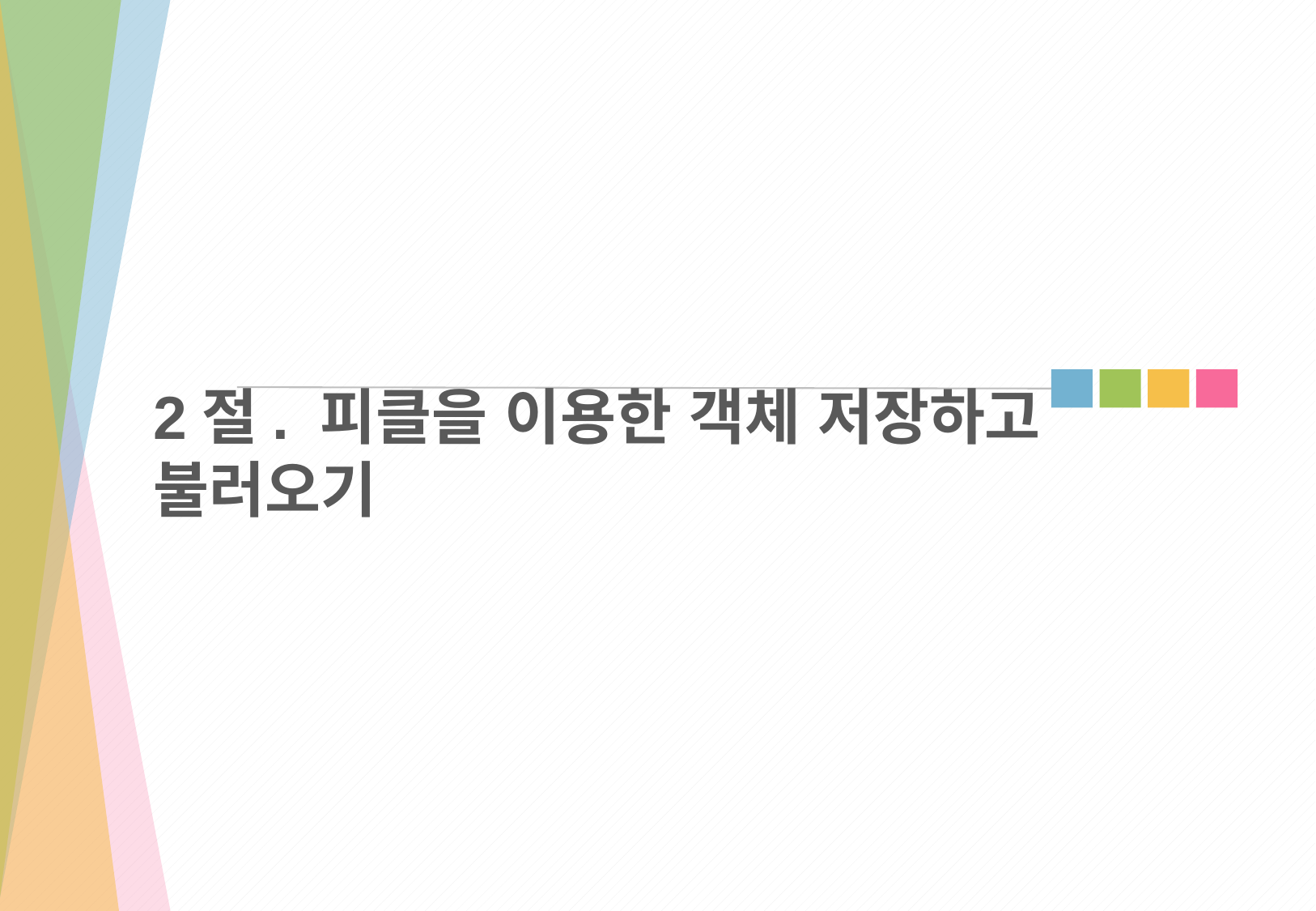

# 2절. 피클을 이용한 객체 저장하고 불러오기